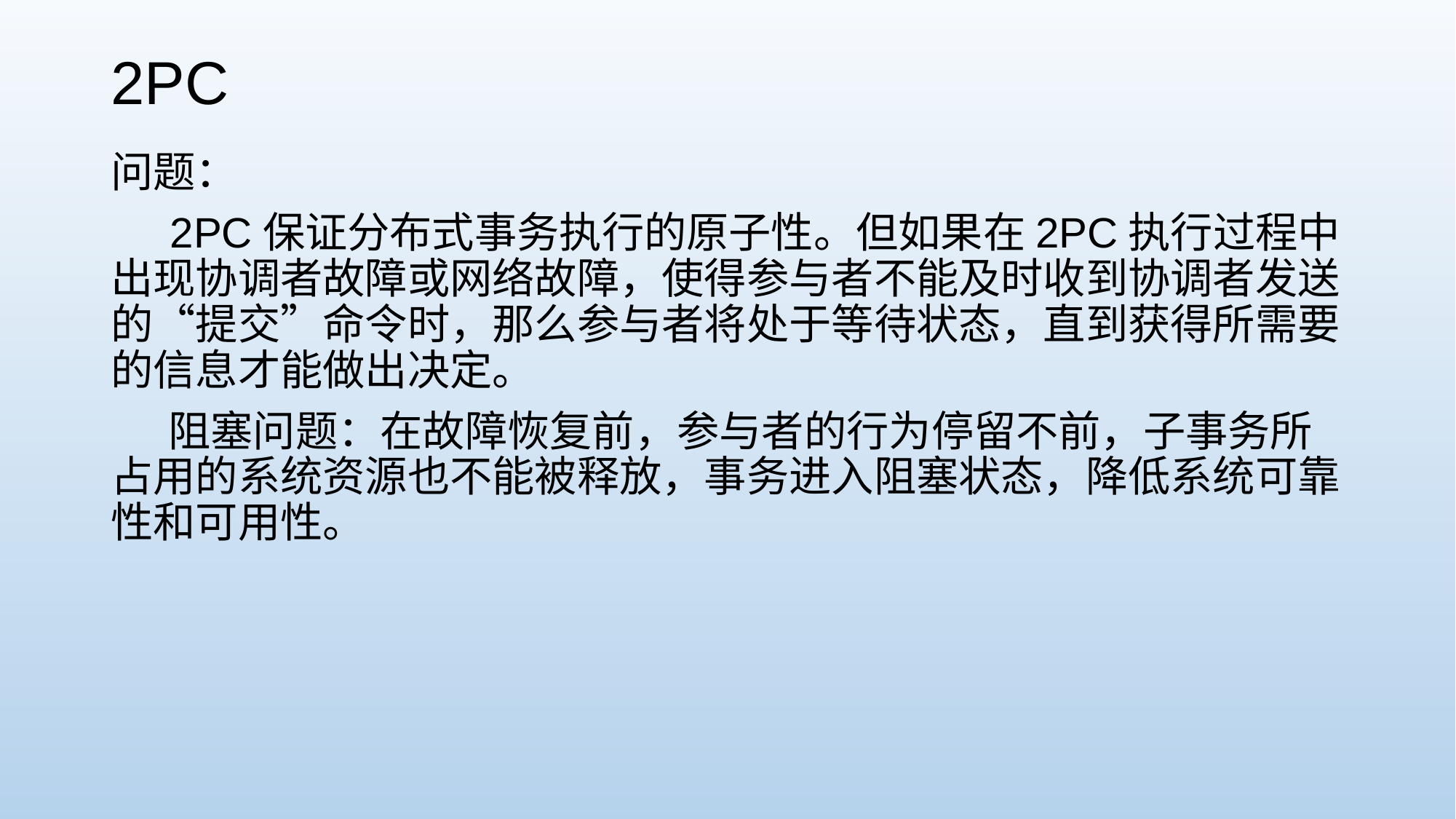

# 2PC
问题：
     2PC保证分布式事务执行的原子性。但如果在2PC执行过程中出现协调者故障或网络故障，使得参与者不能及时收到协调者发送的“提交”命令时，那么参与者将处于等待状态，直到获得所需要的信息才能做出决定。
     阻塞问题：在故障恢复前，参与者的行为停留不前，子事务所占用的系统资源也不能被释放，事务进入阻塞状态，降低系统可靠性和可用性。